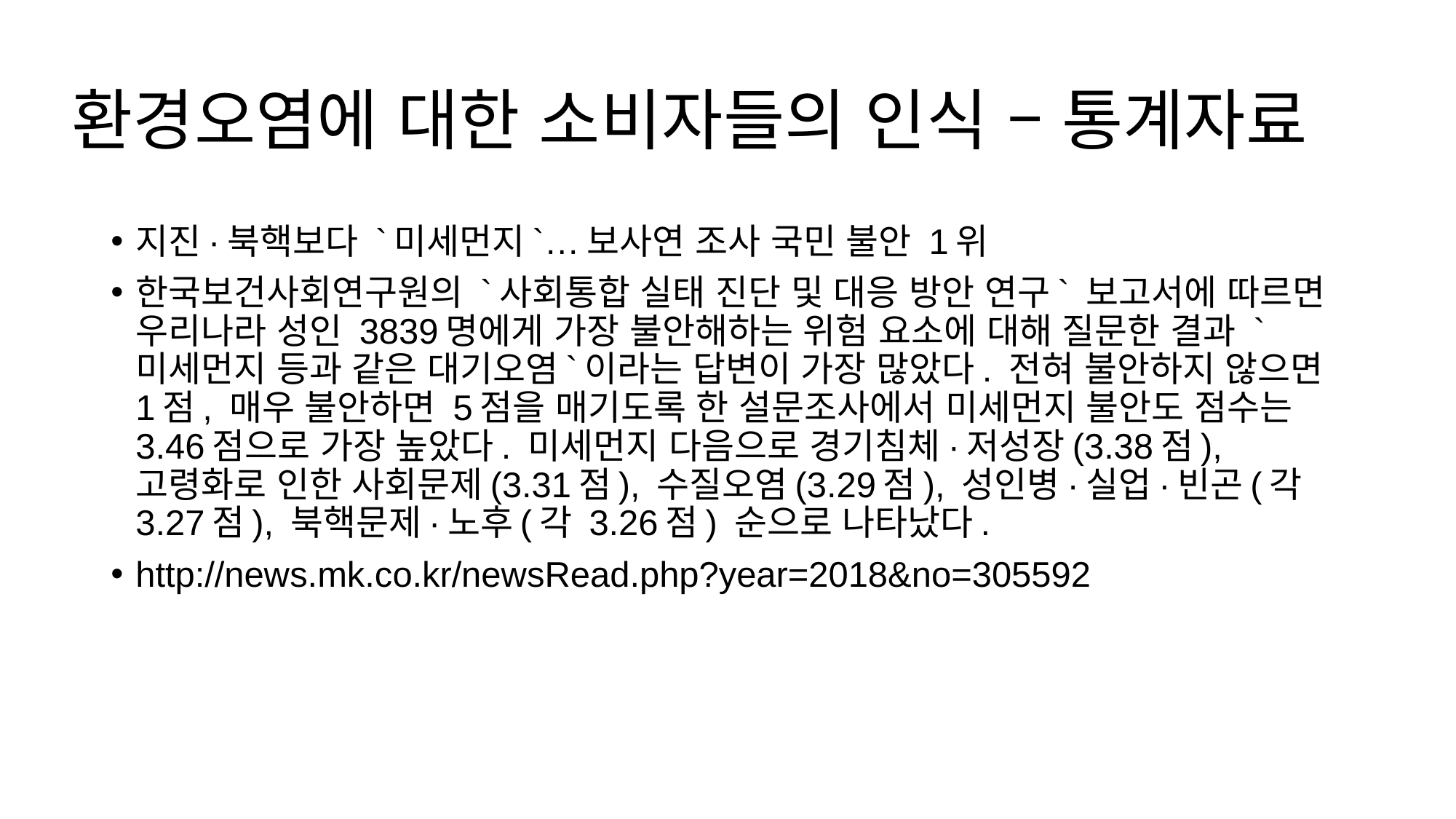

# 환경오염에 대한 소비자들의 인식 – 통계자료
지진·북핵보다 `미세먼지`…보사연 조사 국민 불안 1위
한국보건사회연구원의 `사회통합 실태 진단 및 대응 방안 연구` 보고서에 따르면 우리나라 성인 3839명에게 가장 불안해하는 위험 요소에 대해 질문한 결과 `미세먼지 등과 같은 대기오염`이라는 답변이 가장 많았다. 전혀 불안하지 않으면 1점, 매우 불안하면 5점을 매기도록 한 설문조사에서 미세먼지 불안도 점수는 3.46점으로 가장 높았다. 미세먼지 다음으로 경기침체·저성장(3.38점), 고령화로 인한 사회문제(3.31점), 수질오염(3.29점), 성인병·실업·빈곤(각 3.27점), 북핵문제·노후(각 3.26점) 순으로 나타났다.
http://news.mk.co.kr/newsRead.php?year=2018&no=305592